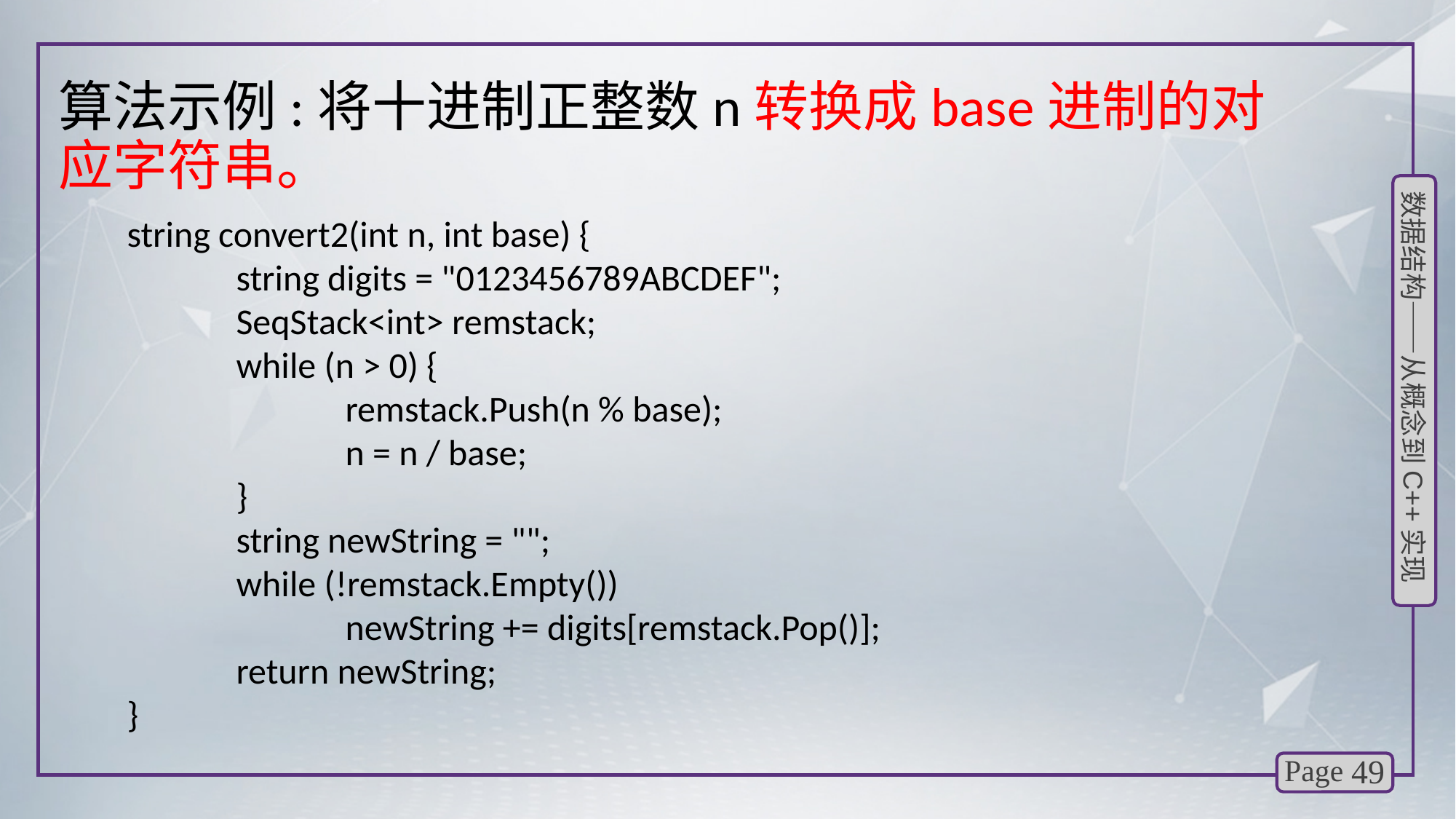

# 算法示例:将十进制正整数n转换成base进制的对应字符串。
string convert2(int n, int base) {
	string digits = "0123456789ABCDEF";
	SeqStack<int> remstack;
	while (n > 0) {
		remstack.Push(n % base);
		n = n / base;
	}
	string newString = "";
	while (!remstack.Empty())
		newString += digits[remstack.Pop()];
	return newString;
}